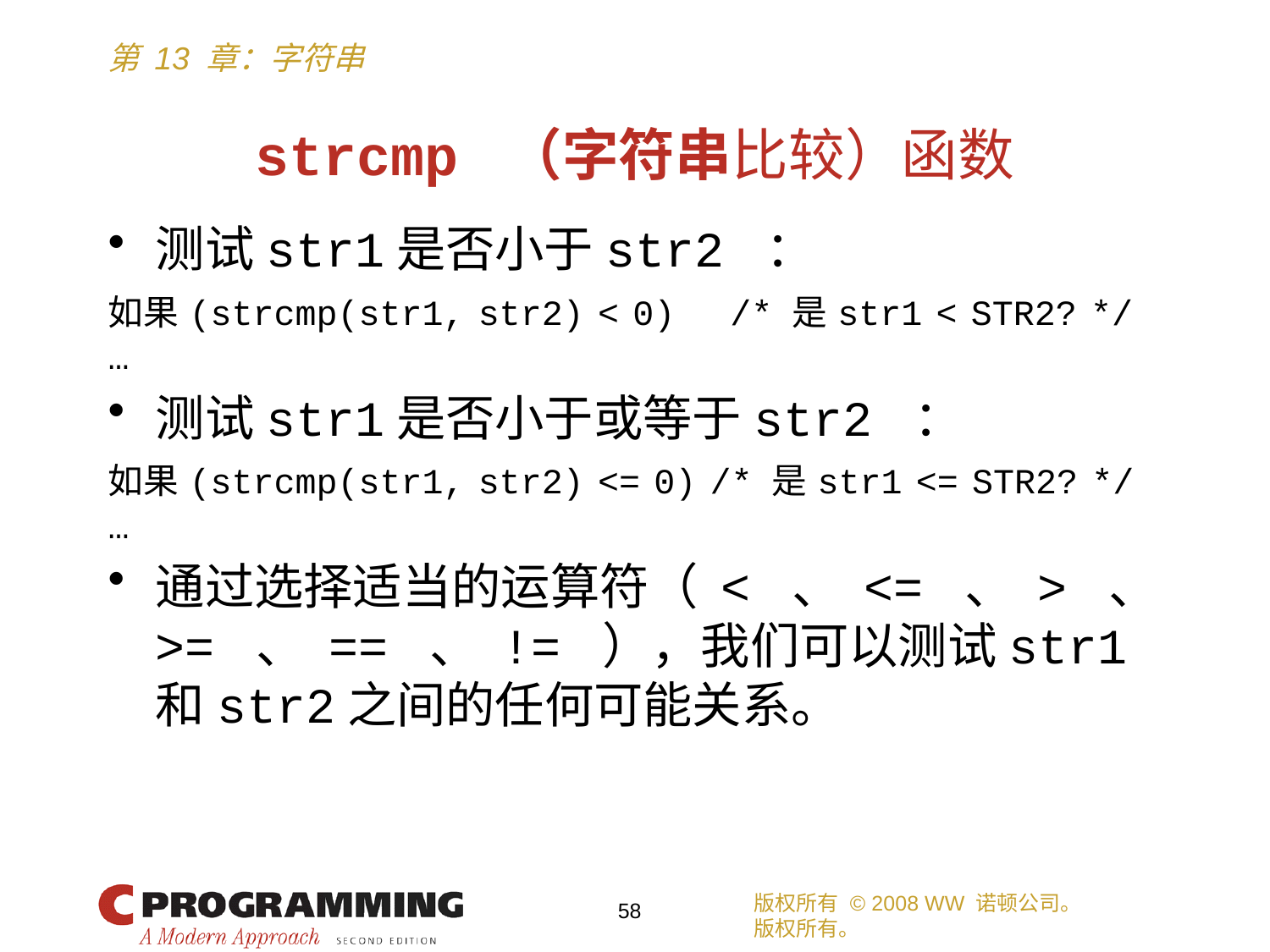

# strcmp （字符串比较）函数
测试str1是否小于str2 ：
如果 (strcmp(str1, str2) < 0)    /* 是 str1 < STR2? */
…
测试str1是否小于或等于str2 ：
如果 (strcmp(str1, str2) <= 0) /* 是 str1 <= STR2? */
…
通过选择适当的运算符（ < 、 <= 、 > 、 >= 、 == 、 != ），我们可以测试str1和str2之间的任何可能关系。

版权所有 © 2008 WW 诺顿公司。
版权所有。
58